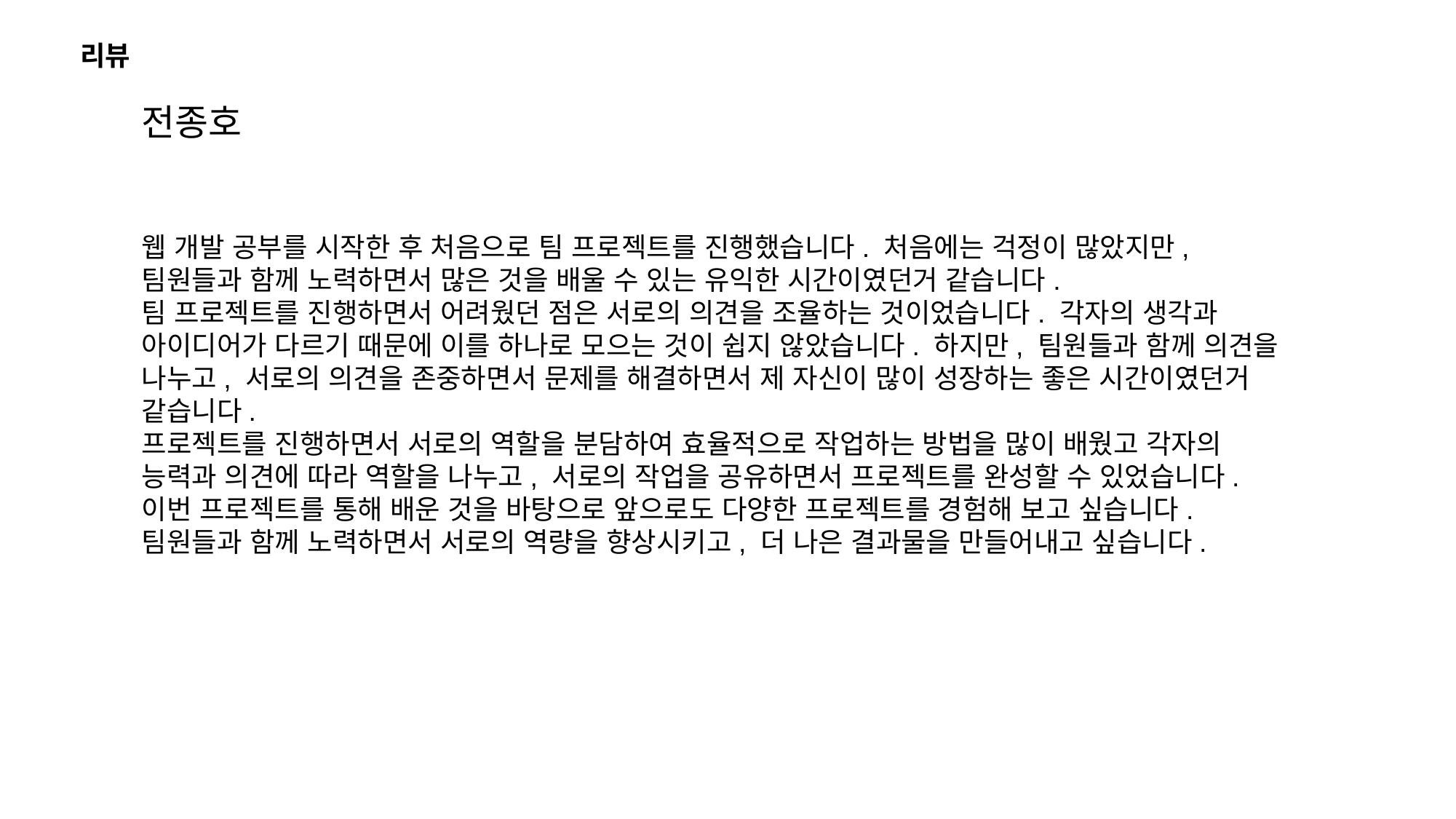

리뷰
전종호

웹 개발 공부를 시작한 후 처음으로 팀 프로젝트를 진행했습니다. 처음에는 걱정이 많았지만, 팀원들과 함께 노력하면서 많은 것을 배울 수 있는 유익한 시간이였던거 같습니다.
팀 프로젝트를 진행하면서 어려웠던 점은 서로의 의견을 조율하는 것이었습니다. 각자의 생각과 아이디어가 다르기 때문에 이를 하나로 모으는 것이 쉽지 않았습니다. 하지만, 팀원들과 함께 의견을 나누고, 서로의 의견을 존중하면서 문제를 해결하면서 제 자신이 많이 성장하는 좋은 시간이였던거 같습니다.
프로젝트를 진행하면서 서로의 역할을 분담하여 효율적으로 작업하는 방법을 많이 배웠고 각자의 능력과 의견에 따라 역할을 나누고, 서로의 작업을 공유하면서 프로젝트를 완성할 수 있었습니다.
이번 프로젝트를 통해 배운 것을 바탕으로 앞으로도 다양한 프로젝트를 경험해 보고 싶습니다. 팀원들과 함께 노력하면서 서로의 역량을 향상시키고, 더 나은 결과물을 만들어내고 싶습니다.